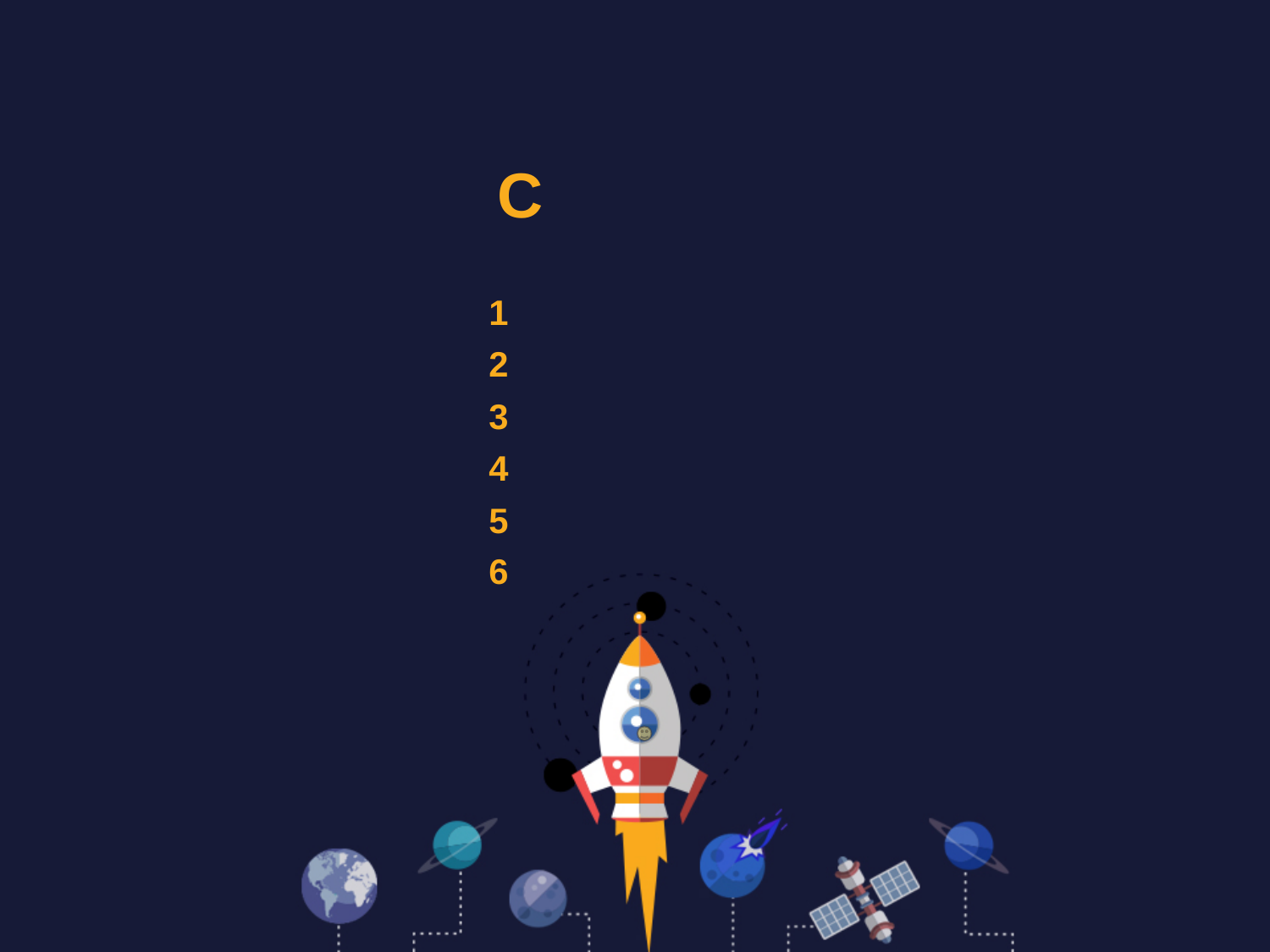

Contents
목차
1
프로젝트 개요
2
프로젝트 기획
3
프로젝트 설계
4
프로젝트 기능
5
보완 및 발전 방향
6
질의 응답